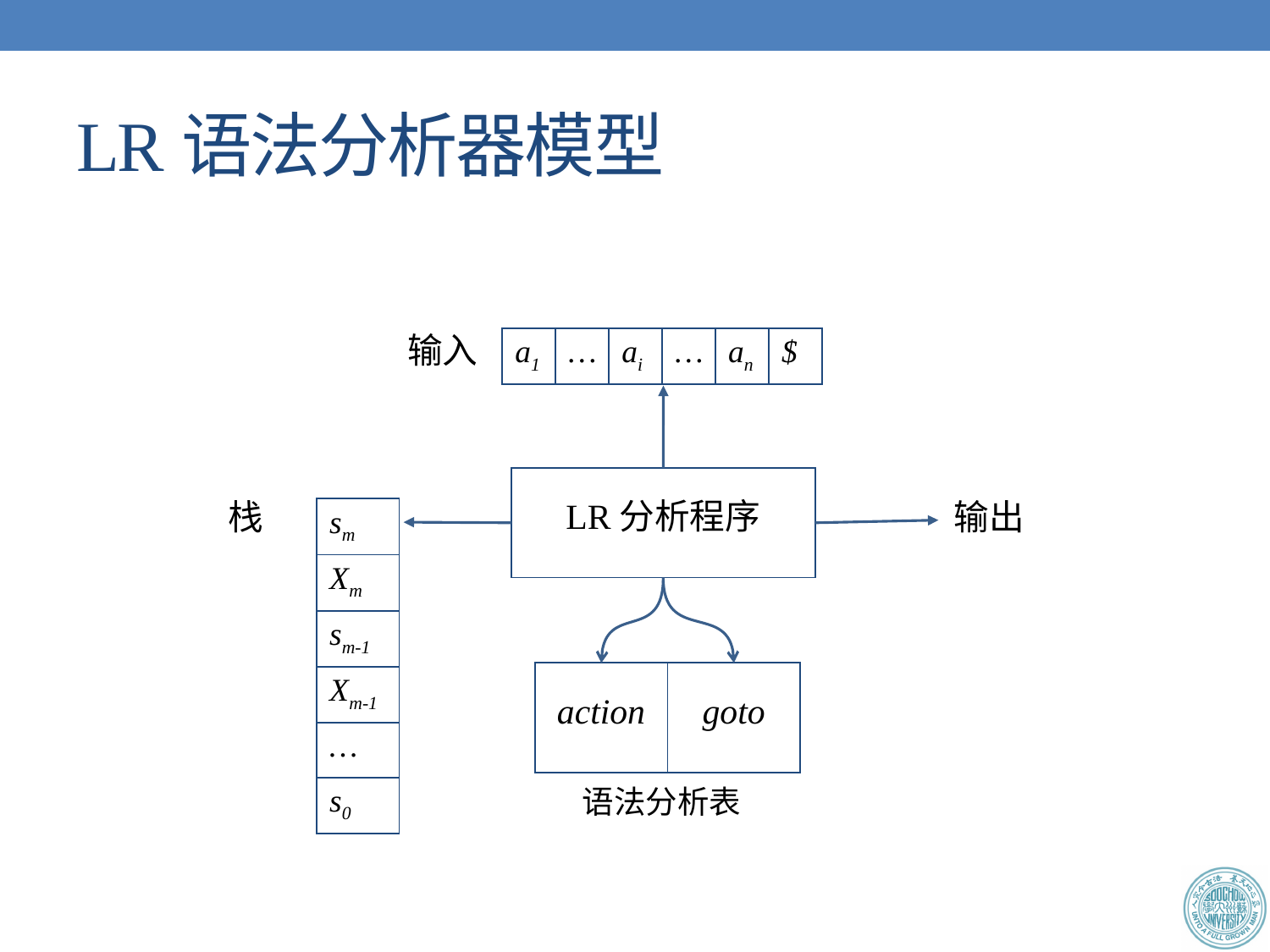

# LR语法分析器模型
输入
| a1 | … | ai | … | an | $ |
| --- | --- | --- | --- | --- | --- |
LR分析程序
栈
输出
| sm |
| --- |
| Xm |
| sm-1 |
| Xm-1 |
| … |
| s0 |
action
goto
语法分析表